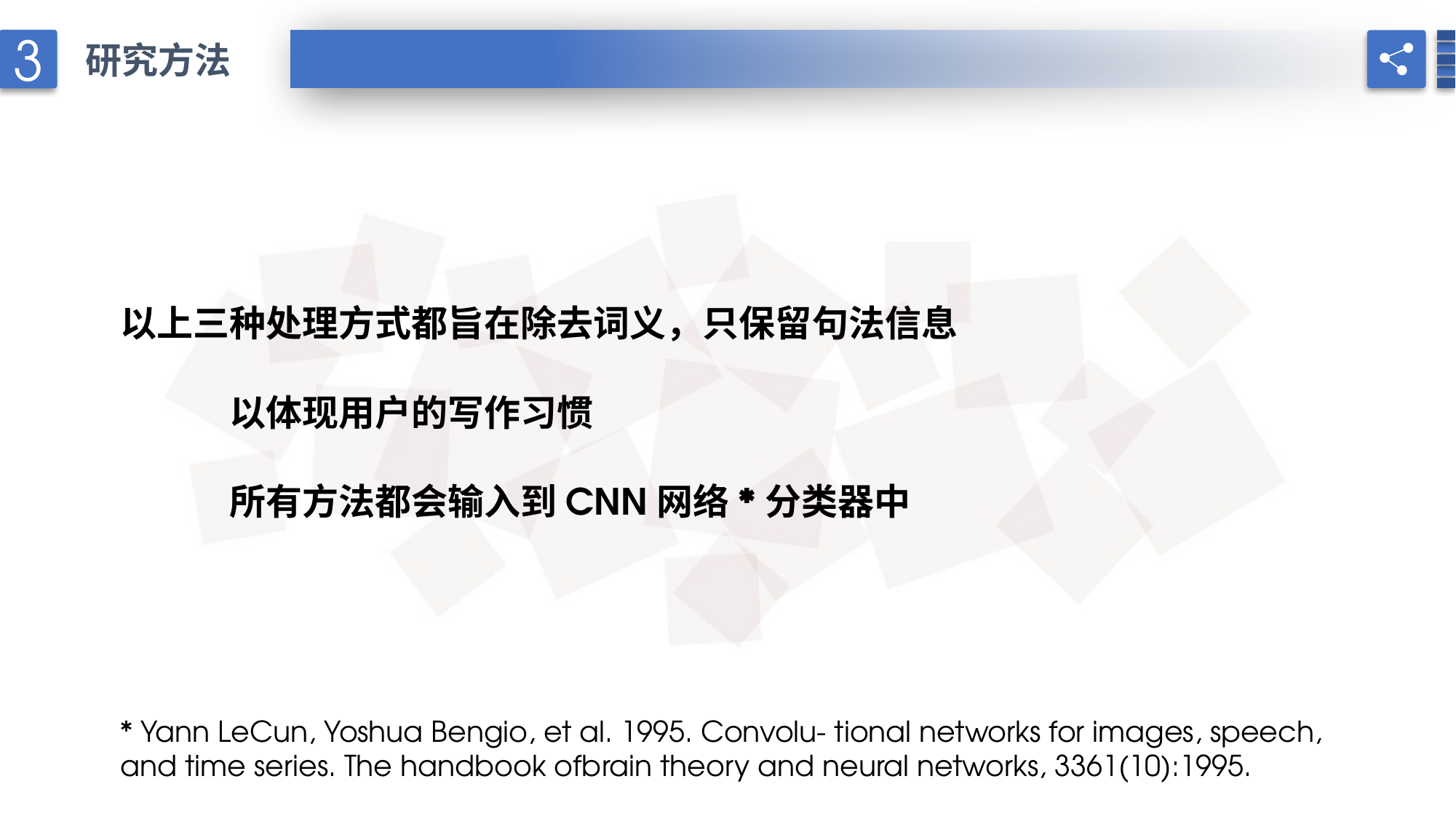

3

研究方法
以上三种处理方式都旨在除去词义，只保留句法信息
	以体现用户的写作习惯
	所有方法都会输入到CNN网络*分类器中

* Yann LeCun, Yoshua Bengio, et al. 1995. Convolu- tional networks for images, speech, and time series. The handbook ofbrain theory and neural networks, 3361(10):1995.